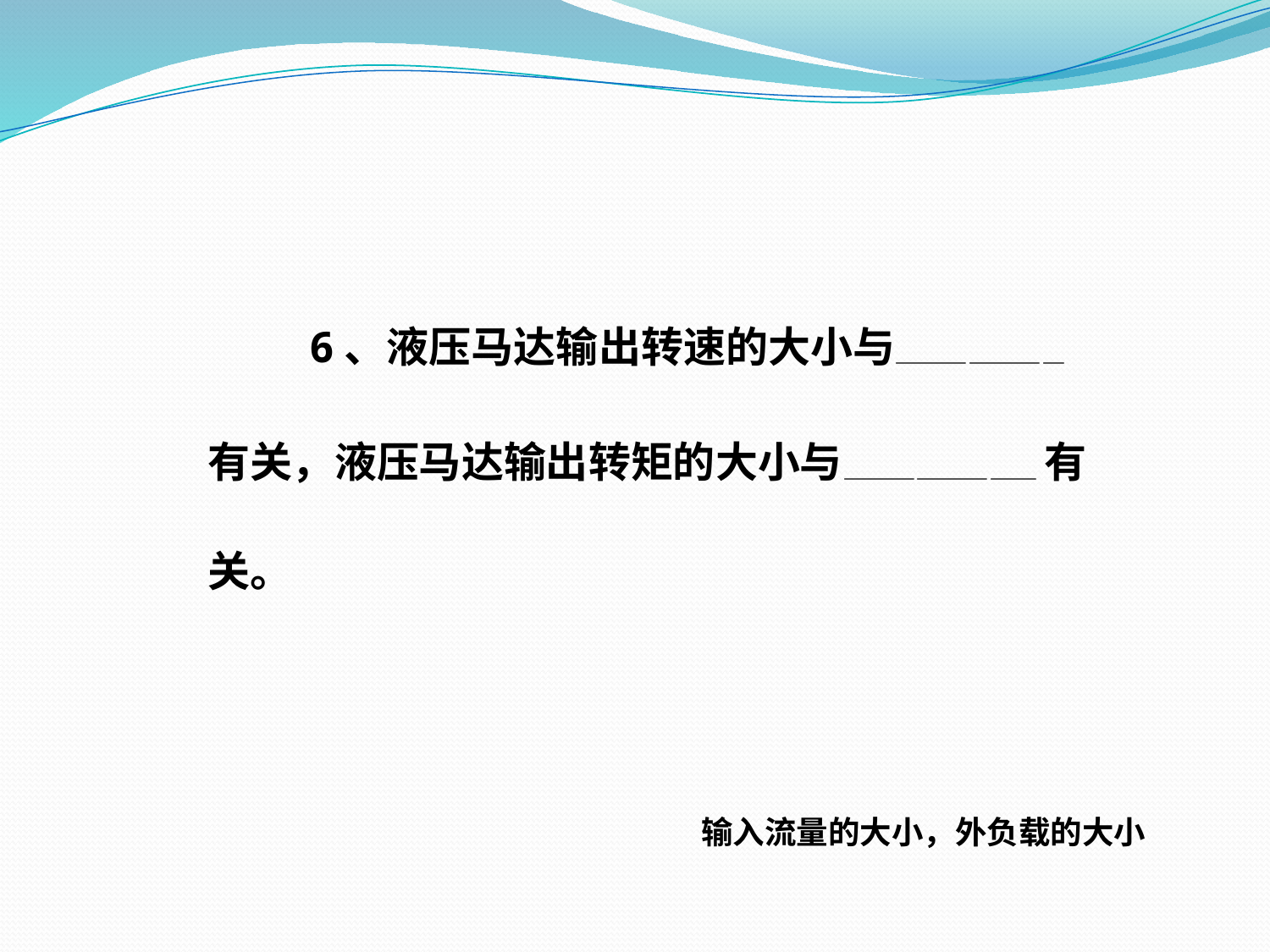

6、液压马达输出转速的大小与——————— 有关，液压马达输出转矩的大小与———————— 有关。
输入流量的大小，外负载的大小